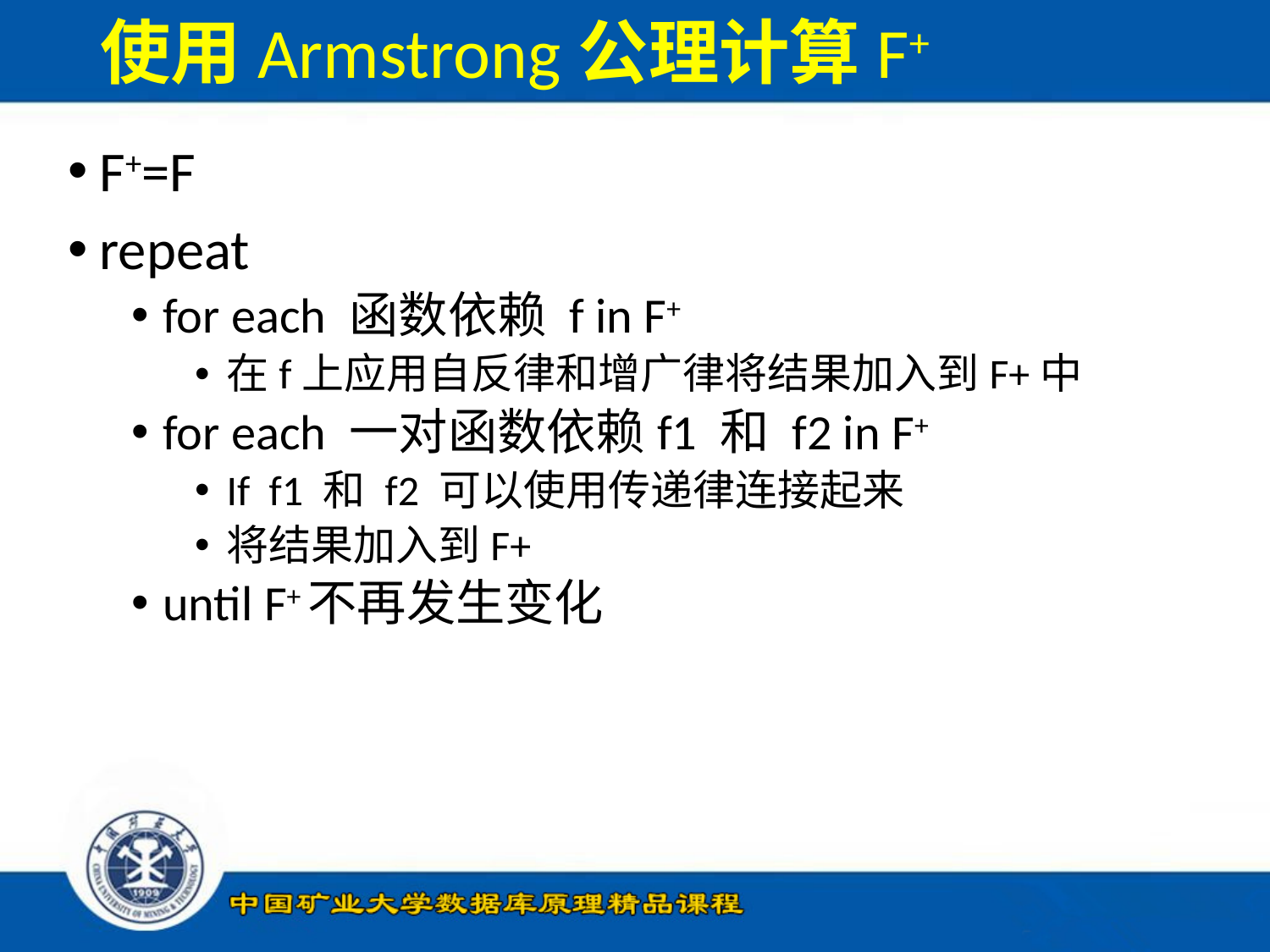

# 使用Armstrong公理计算F+
F+=F
repeat
for each 函数依赖 f in F+
在f上应用自反律和增广律将结果加入到F+中
for each 一对函数依赖f1 和 f2 in F+
If  f1 和 f2 可以使用传递律连接起来
将结果加入到F+
until F+不再发生变化